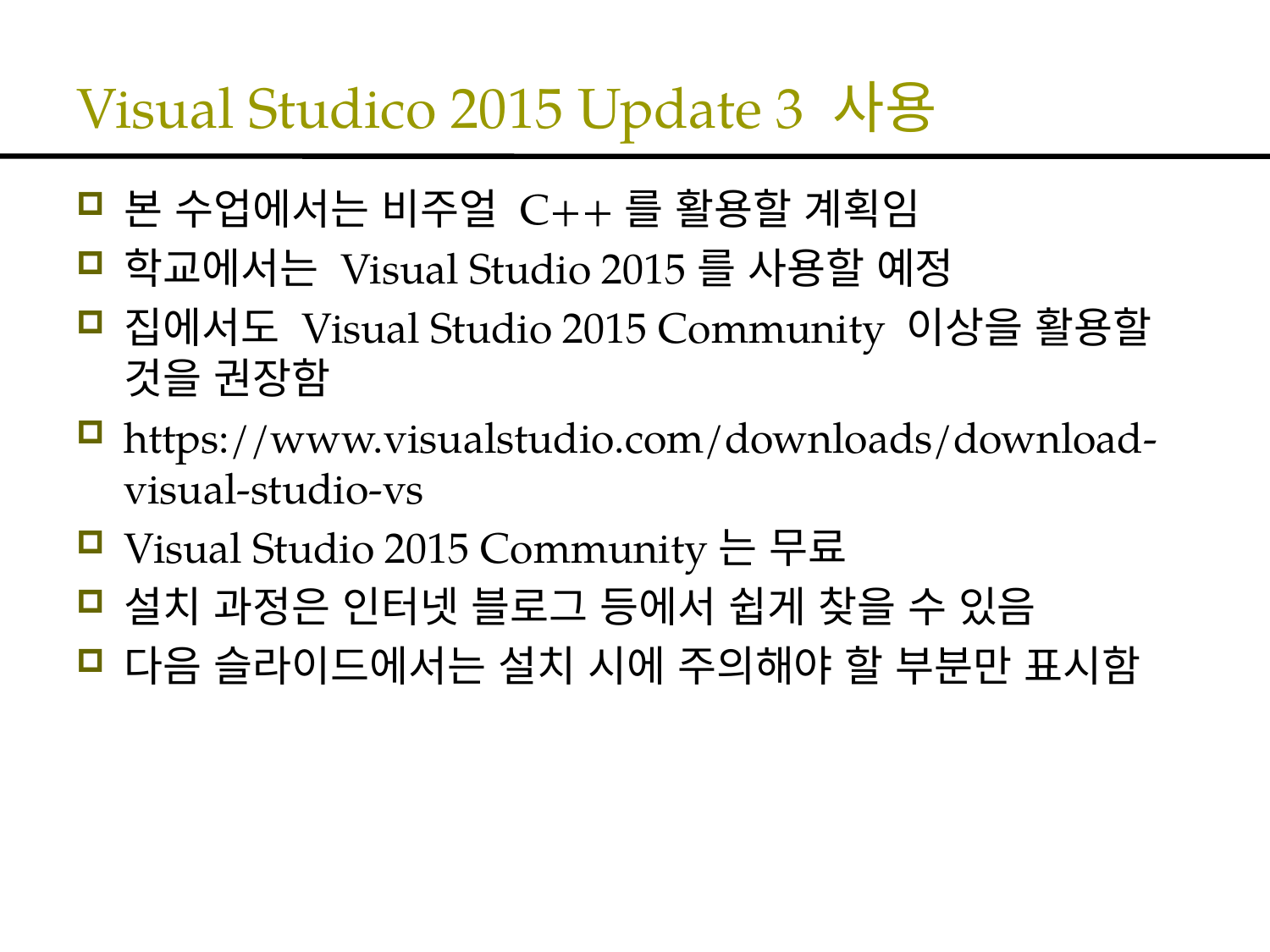

# Visual Studico 2015 Update 3 사용
본 수업에서는 비주얼 C++를 활용할 계획임
학교에서는 Visual Studio 2015를 사용할 예정
집에서도 Visual Studio 2015 Community 이상을 활용할 것을 권장함
https://www.visualstudio.com/downloads/download-visual-studio-vs
Visual Studio 2015 Community는 무료
설치 과정은 인터넷 블로그 등에서 쉽게 찾을 수 있음
다음 슬라이드에서는 설치 시에 주의해야 할 부분만 표시함